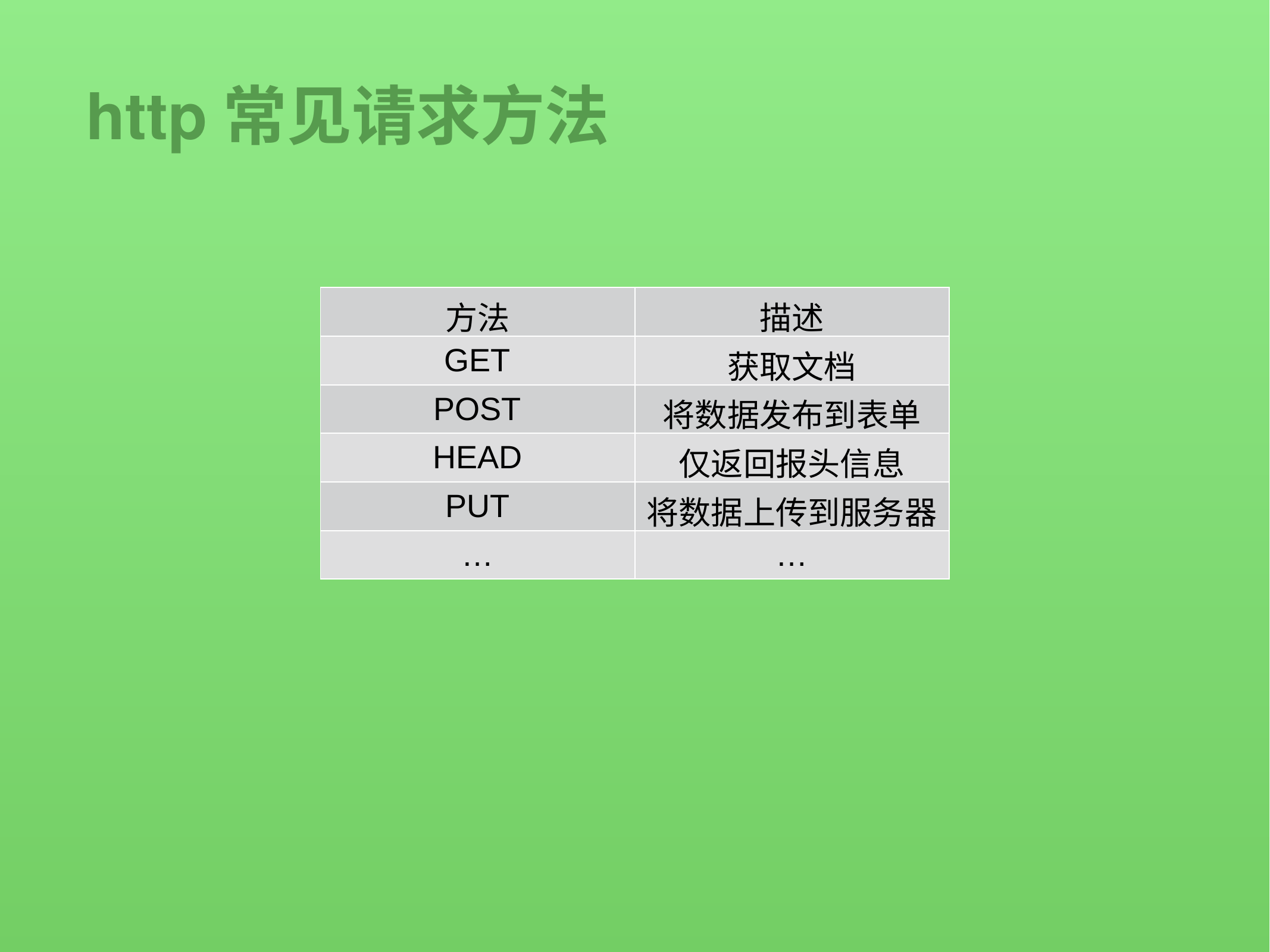

http常见请求方法
| 方法 | 描述 |
| --- | --- |
| GET | 获取文档 |
| POST | 将数据发布到表单 |
| HEAD | 仅返回报头信息 |
| PUT | 将数据上传到服务器 |
| … | … |
8